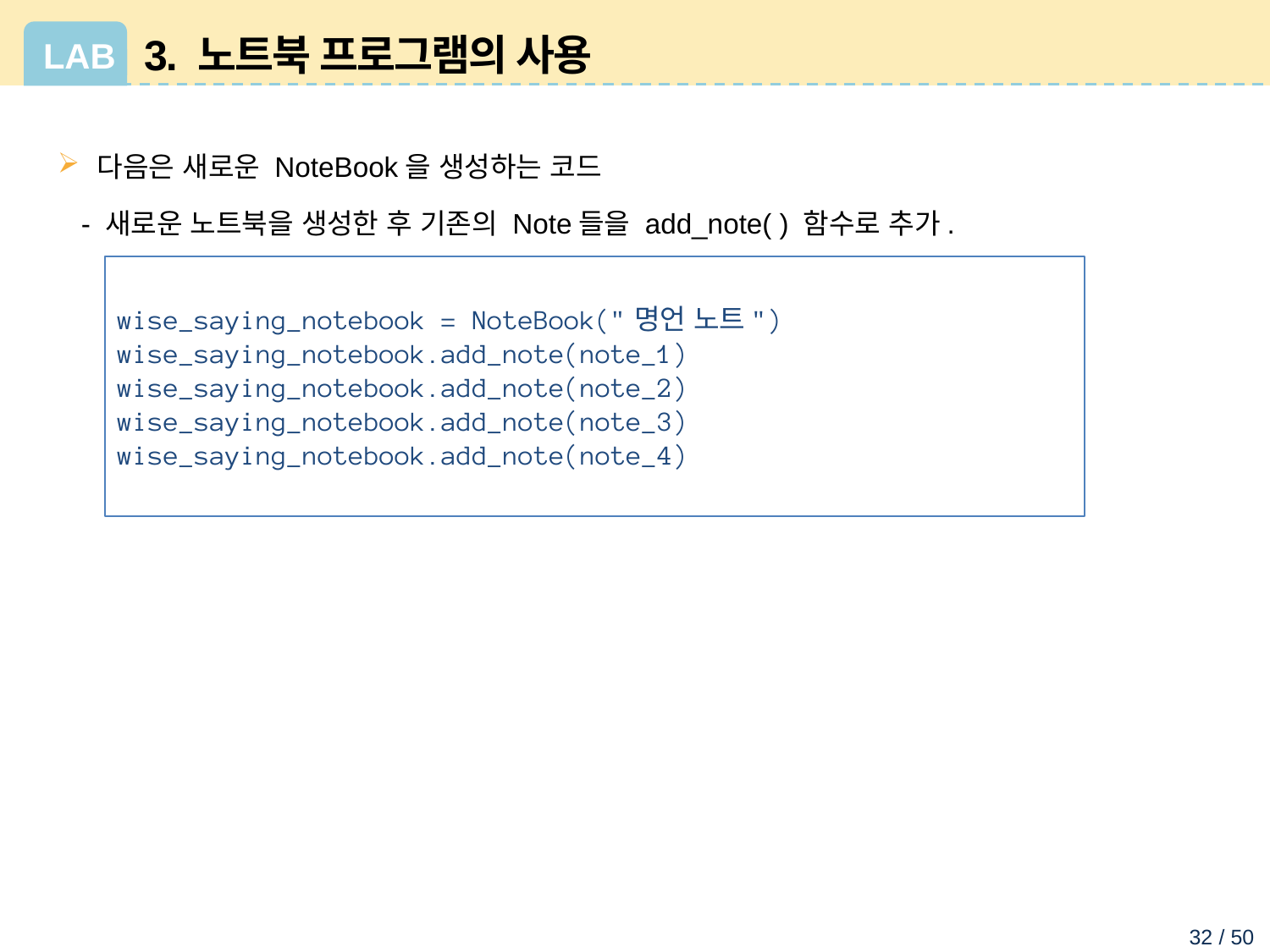

# 3. 노트북 프로그램의 사용

다음은 새로운 NoteBook을 생성하는 코드
   - 새로운 노트북을 생성한 후 기존의 Note들을 add_note( ) 함수로 추가.

wise_saying_notebook = NoteBook("명언 노트")
wise_saying_notebook.add_note(note_1)
wise_saying_notebook.add_note(note_2)
wise_saying_notebook.add_note(note_3)
wise_saying_notebook.add_note(note_4)